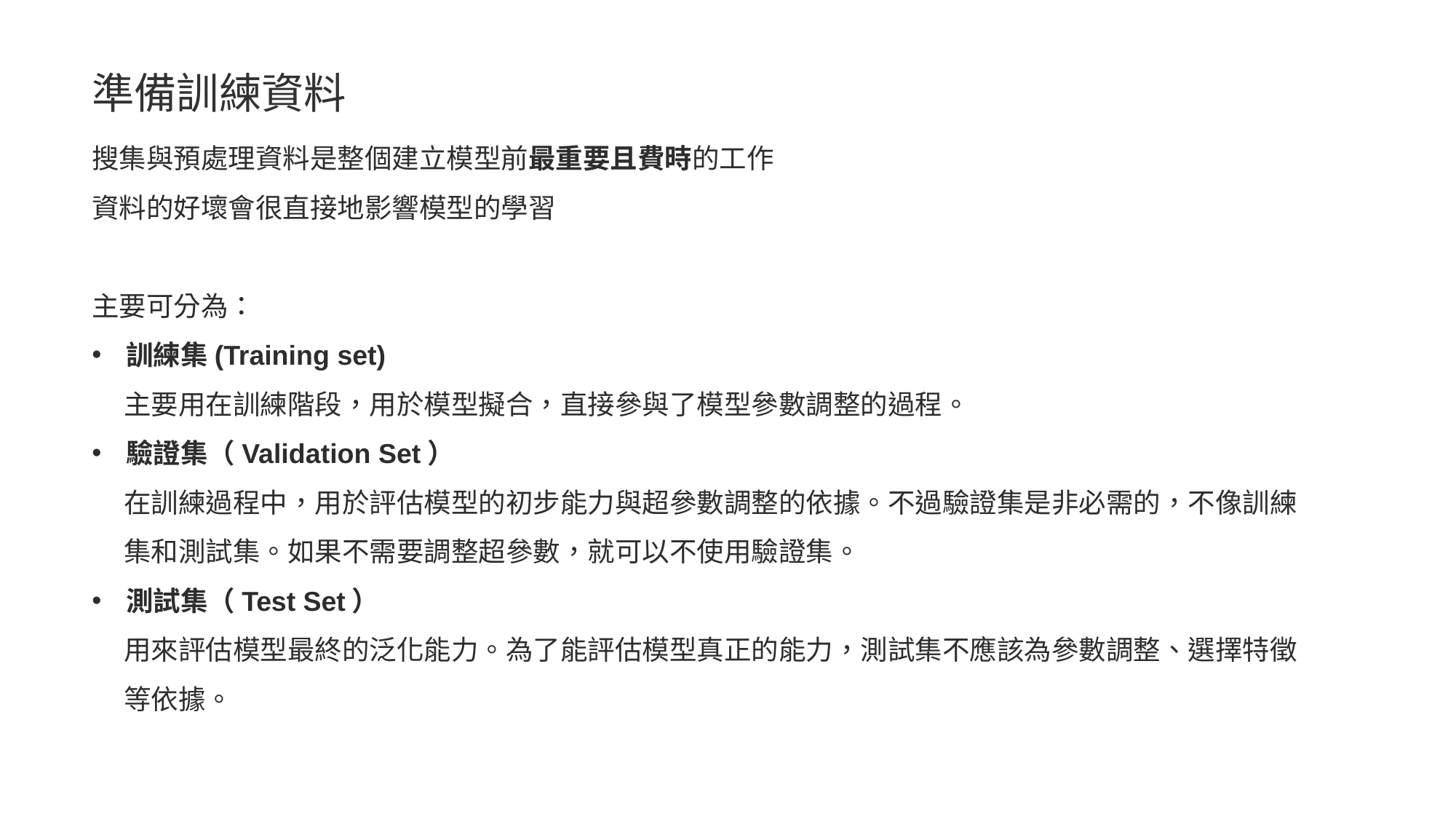

準備訓練資料
搜集與預處理資料是整個建立模型前最重要且費時的工作
資料的好壞會很直接地影響模型的學習

主要可分為：
訓練集(Training set)
主要用在訓練階段，用於模型擬合，直接參與了模型參數調整的過程。
驗證集（Validation Set）
在訓練過程中，用於評估模型的初步能力與超參數調整的依據。不過驗證集是非必需的，不像訓練集和測試集。如果不需要調整超參數，就可以不使用驗證集。
測試集（Test Set）
用來評估模型最終的泛化能力。為了能評估模型真正的能力，測試集不應該為參數調整、選擇特徵等依據。